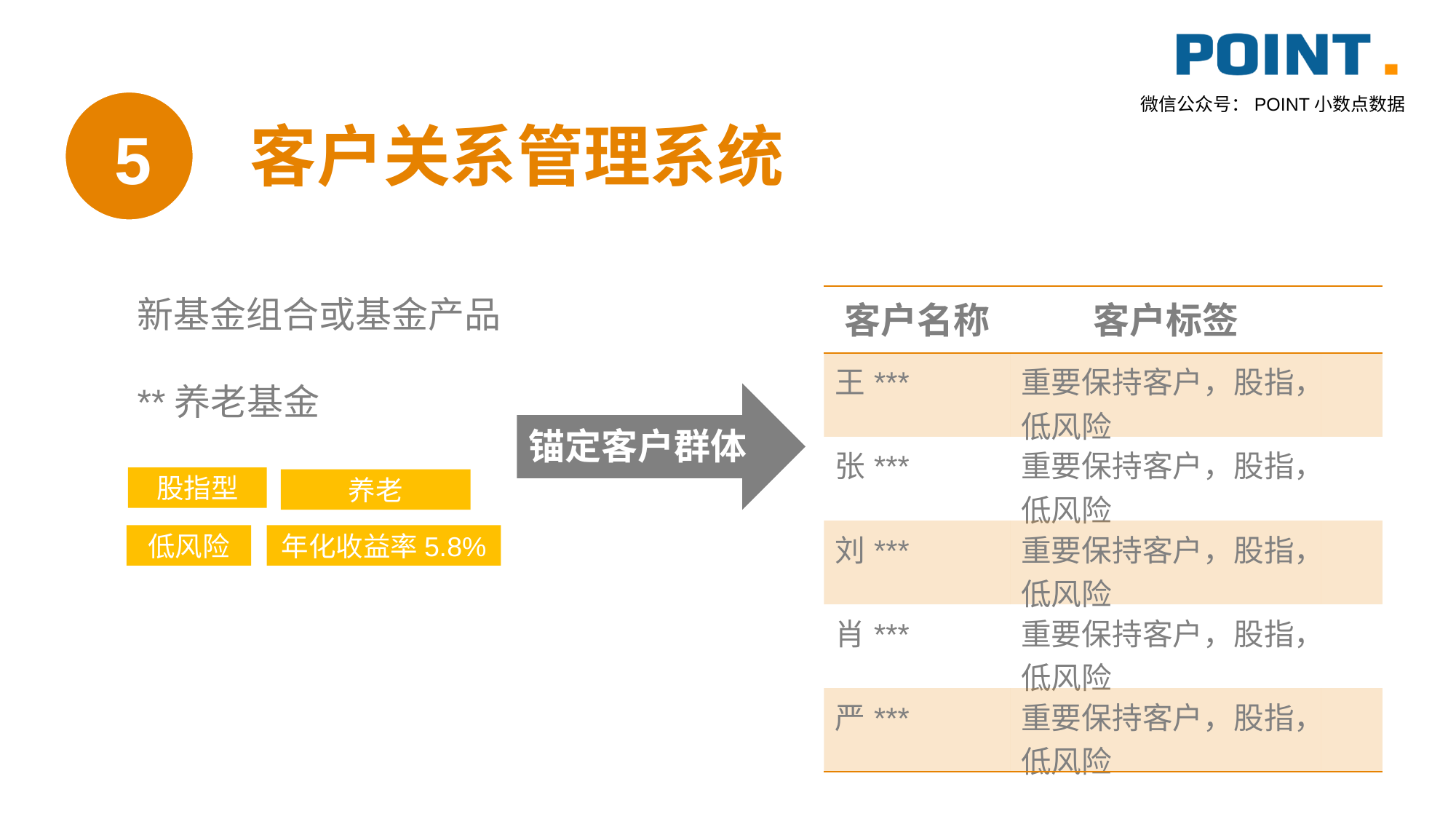

5
客户关系管理系统
新基金组合或基金产品

**养老基金

| 客户名称 | 客户标签 |  |
| --- | --- | --- |
| 王\*\*\* | 重要保持客户，股指，低风险 |  |
| 张\*\*\* | 重要保持客户，股指，低风险 |  |
| 刘\*\*\* | 重要保持客户，股指，低风险 |  |
| 肖\*\*\* | 重要保持客户，股指，低风险 |  |
| 严\*\*\* | 重要保持客户，股指，低风险 |  |

锚定客户群体
股指型
养老
低风险
年化收益率5.8%